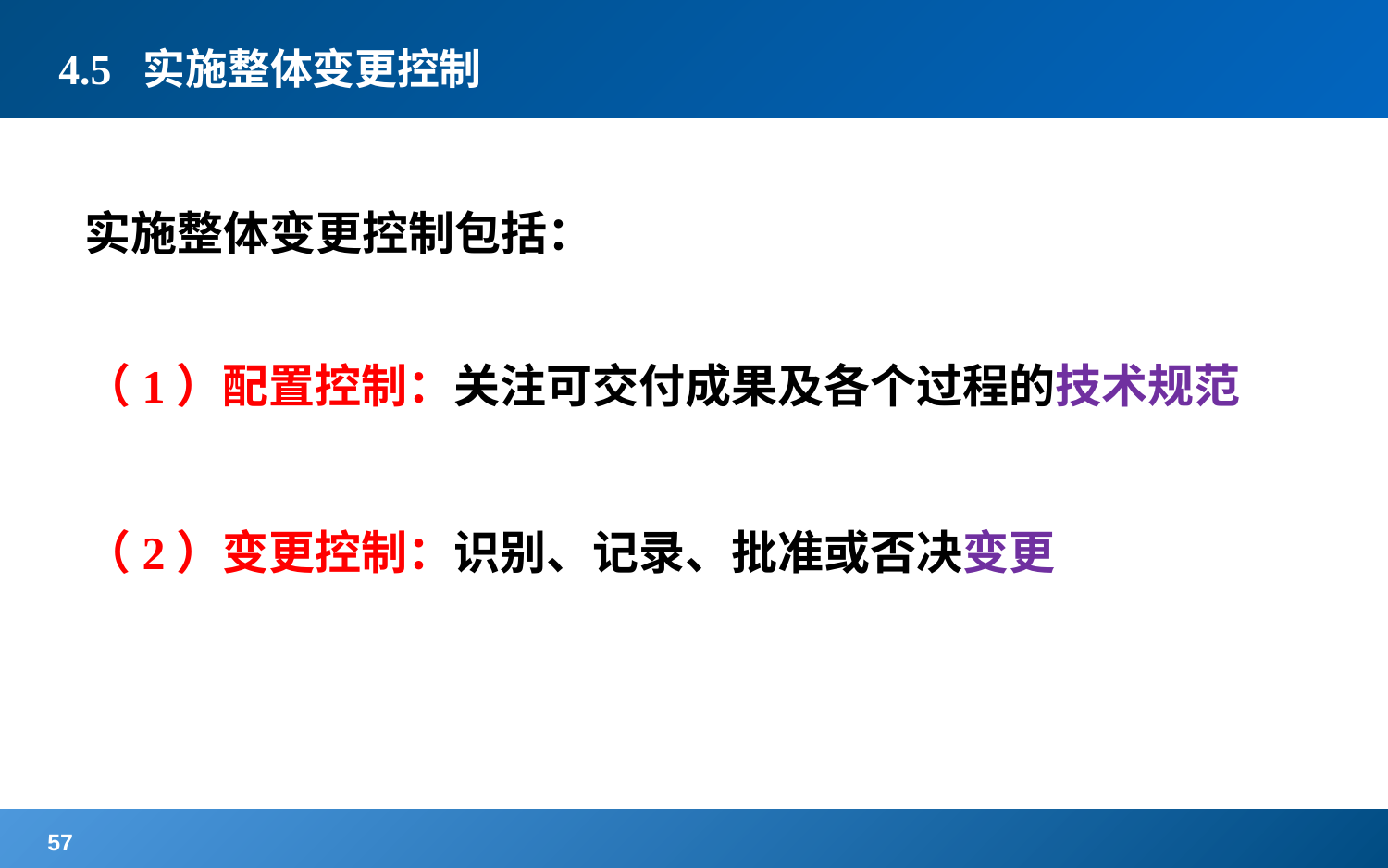

# 4.5  实施整体变更控制

实施整体变更控制包括：

（1）配置控制：关注可交付成果及各个过程的技术规范

（2）变更控制：识别、记录、批准或否决变更